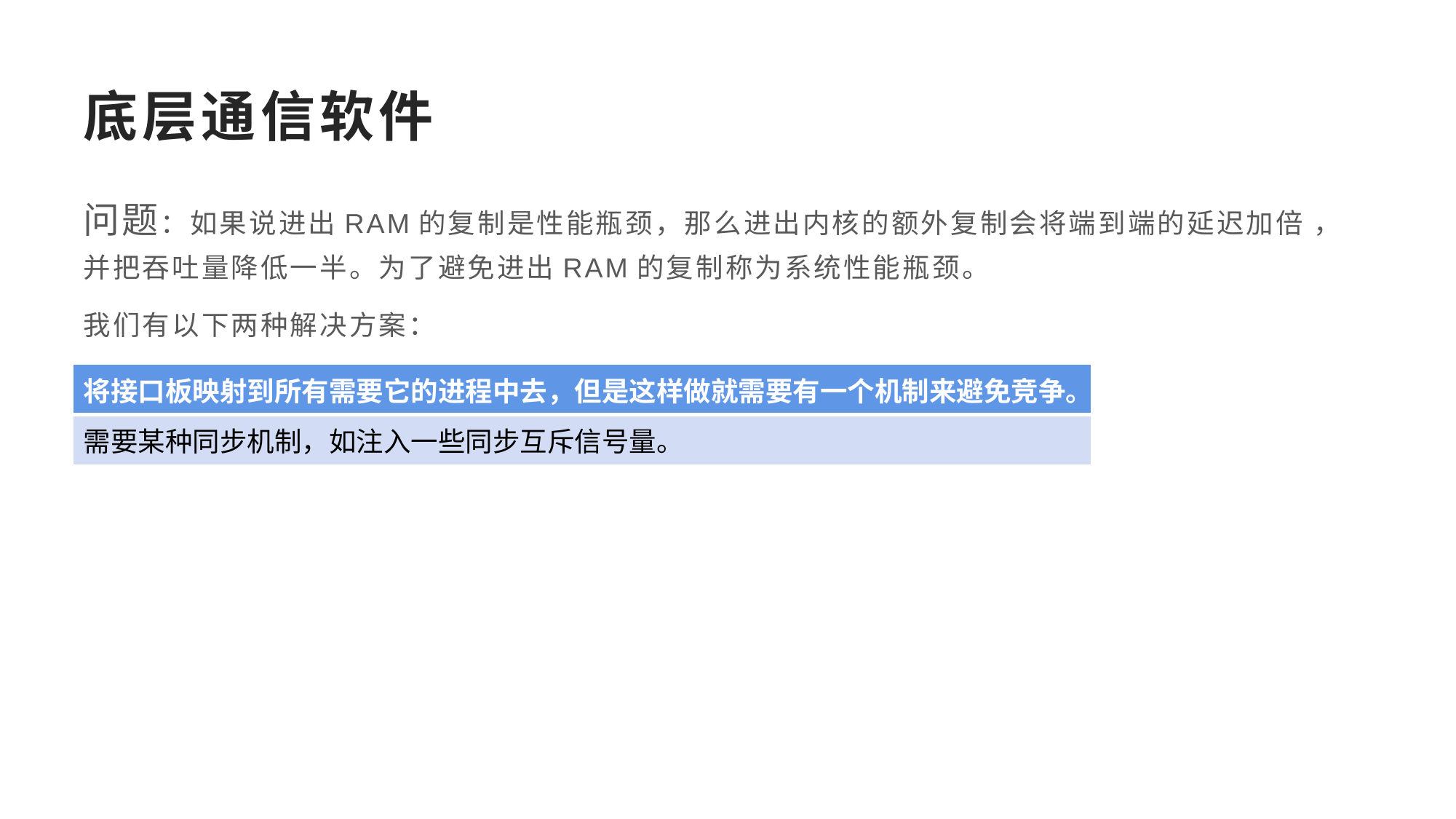

# 底层通信软件
问题：如果说进出RAM的复制是性能瓶颈，那么进出内核的额外复制会将端到端的延迟加倍 ，并把吞吐量降低一半。为了避免进出RAM的复制称为系统性能瓶颈。
我们有以下两种解决方案：

| 将接口板映射到所有需要它的进程中去，但是这样做就需要有一个机制来避免竞争。 |
| --- |
| 需要某种同步机制，如注入一些同步互斥信号量。 |